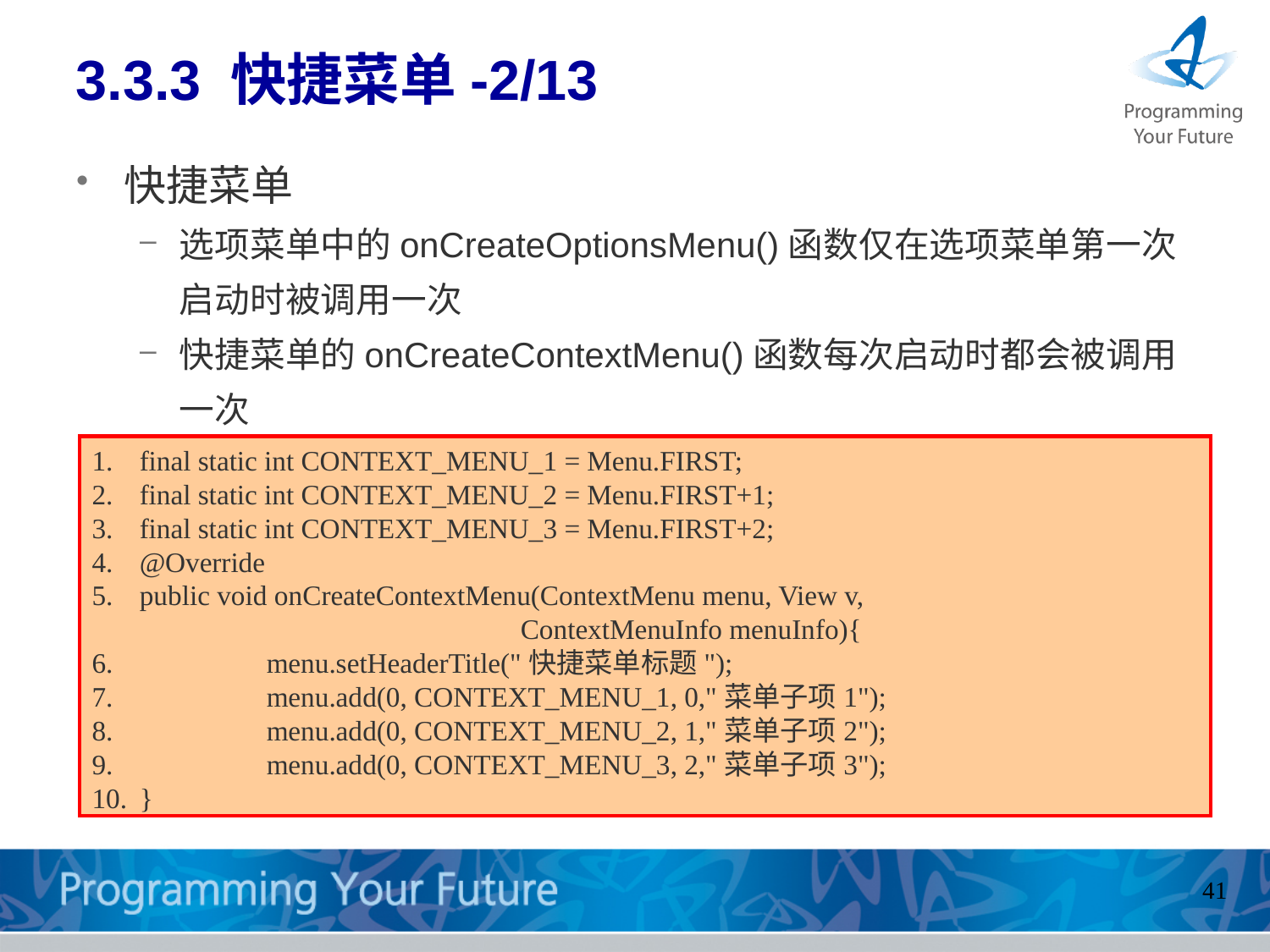

3.3.3 快捷菜单-2/13
快捷菜单
选项菜单中的onCreateOptionsMenu()函数仅在选项菜单第一次启动时被调用一次
快捷菜单的onCreateContextMenu()函数每次启动时都会被调用一次

final static int CONTEXT_MENU_1 = Menu.FIRST;
final static int CONTEXT_MENU_2 = Menu.FIRST+1;
final static int CONTEXT_MENU_3 = Menu.FIRST+2;
@Override
public void onCreateContextMenu(ContextMenu menu, View v,
			ContextMenuInfo menuInfo){
	menu.setHeaderTitle("快捷菜单标题");
	menu.add(0, CONTEXT_MENU_1, 0,"菜单子项1");
	menu.add(0, CONTEXT_MENU_2, 1,"菜单子项2");
	menu.add(0, CONTEXT_MENU_3, 2,"菜单子项3");
}